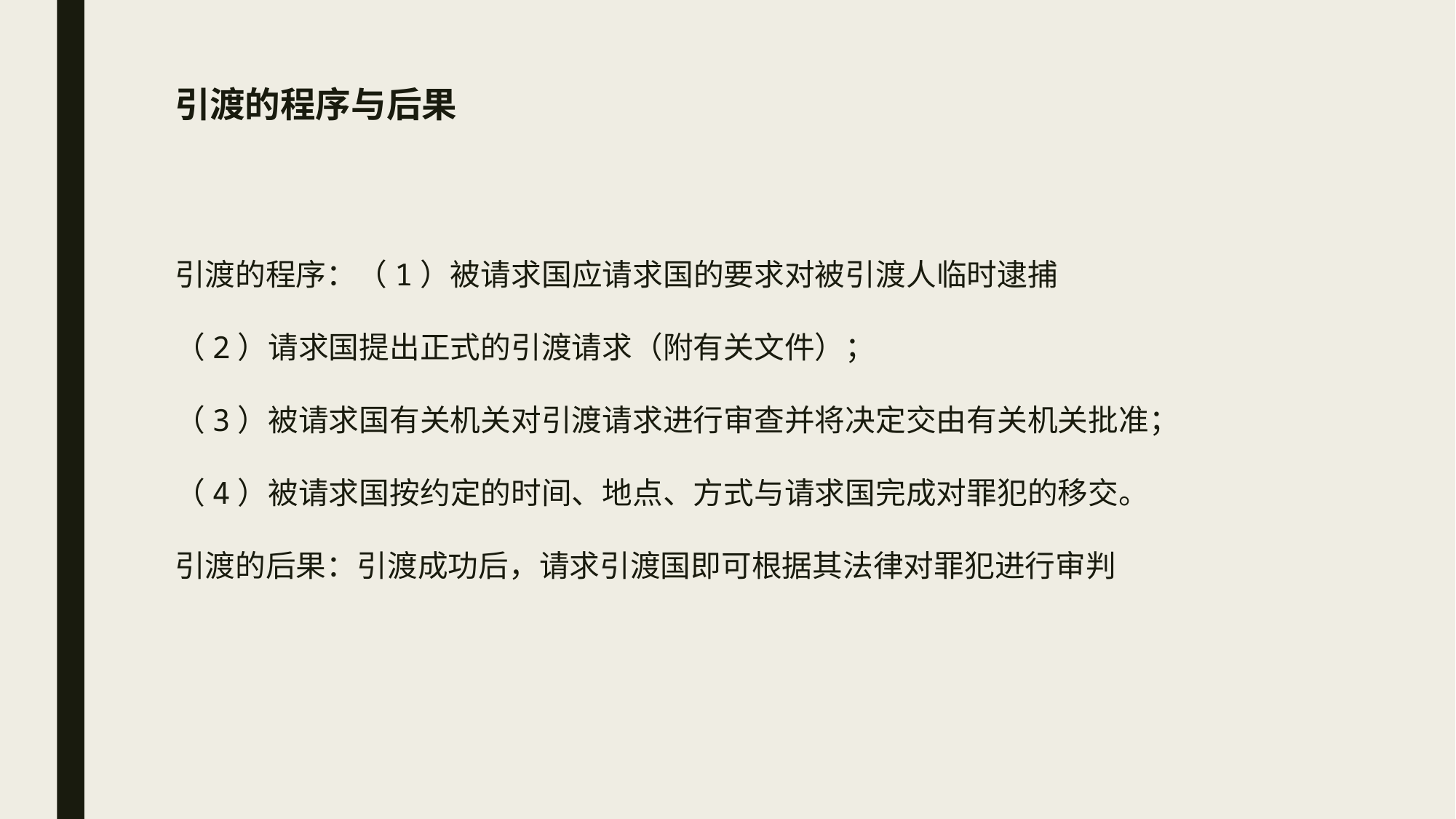

# 引渡的程序与后果
引渡的程序：（1）被请求国应请求国的要求对被引渡人临时逮捕
（2）请求国提出正式的引渡请求（附有关文件）；
（3）被请求国有关机关对引渡请求进行审查并将决定交由有关机关批准；
（4）被请求国按约定的时间、地点、方式与请求国完成对罪犯的移交。
引渡的后果：引渡成功后，请求引渡国即可根据其法律对罪犯进行审判